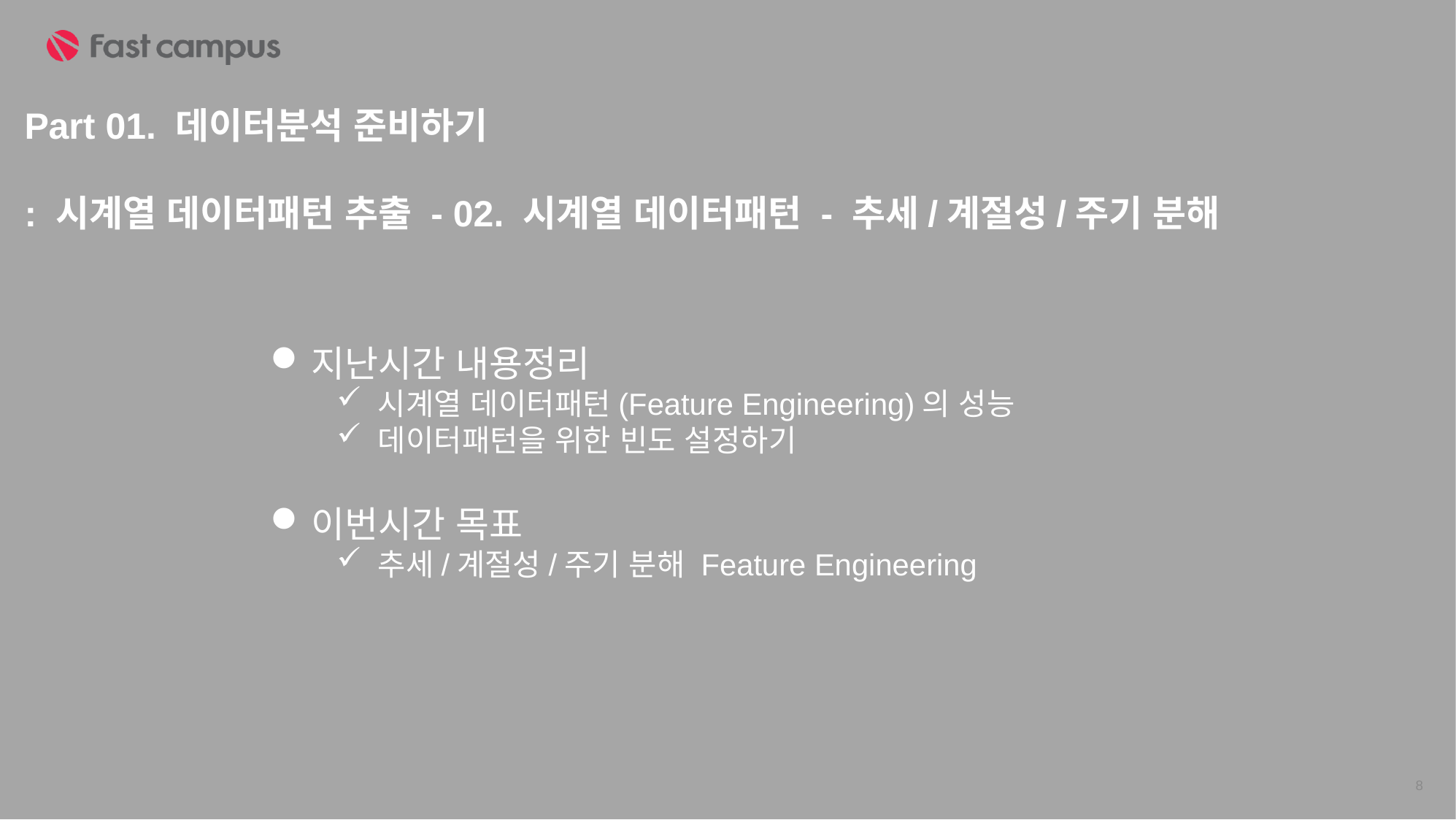

Part 01. 데이터분석 준비하기

: 시계열 데이터패턴 추출 - 02. 시계열 데이터패턴 - 추세/계절성/주기 분해
지난시간 내용정리
시계열 데이터패턴(Feature Engineering)의 성능
데이터패턴을 위한 빈도 설정하기

이번시간 목표
추세/계절성/주기 분해 Feature Engineering
8